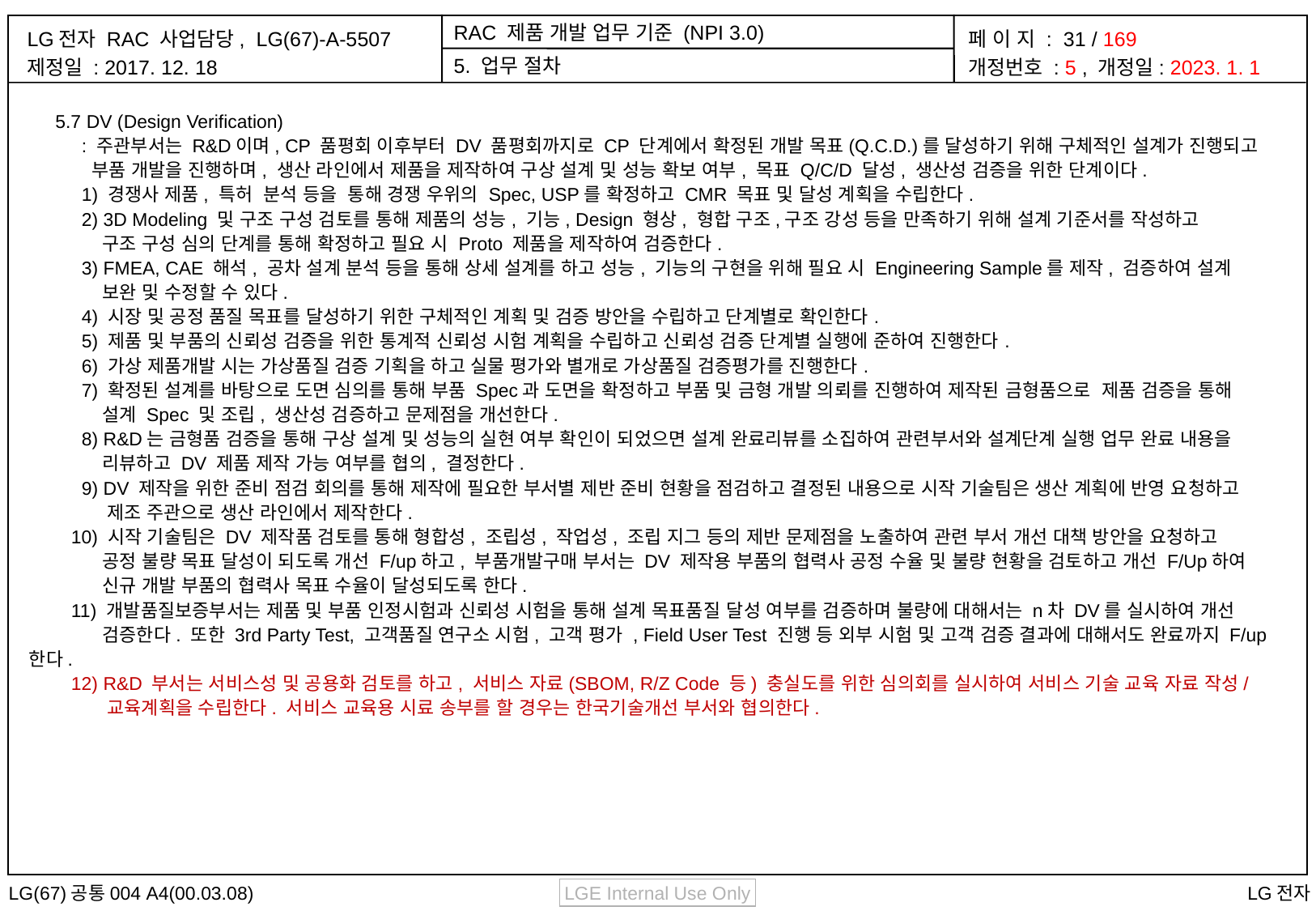

5. 업무 절차
     5.7 DV (Design Verification)
          : 주관부서는 R&D이며, CP 품평회 이후부터 DV 품평회까지로 CP 단계에서 확정된 개발 목표(Q.C.D.)를 달성하기 위해 구체적인 설계가 진행되고
            부품 개발을 진행하며, 생산 라인에서 제품을 제작하여 구상 설계 및 성능 확보 여부, 목표 Q/C/D 달성, 생산성 검증을 위한 단계이다.
          1) 경쟁사 제품, 특허  분석 등을  통해 경쟁 우위의 Spec, USP를 확정하고 CMR 목표 및 달성 계획을 수립한다.
          2) 3D Modeling 및 구조 구성 검토를 통해 제품의 성능, 기능, Design 형상, 형합 구조,구조 강성 등을 만족하기 위해 설계 기준서를 작성하고
              구조 구성 심의 단계를 통해 확정하고 필요 시 Proto 제품을 제작하여 검증한다.
          3) FMEA, CAE 해석, 공차 설계 분석 등을 통해 상세 설계를 하고 성능, 기능의 구현을 위해 필요 시 Engineering Sample를 제작, 검증하여 설계
              보완 및 수정할 수 있다.
          4) 시장 및 공정 품질 목표를 달성하기 위한 구체적인 계획 및 검증 방안을 수립하고 단계별로 확인한다.
          5) 제품 및 부품의 신뢰성 검증을 위한 통계적 신뢰성 시험 계획을 수립하고 신뢰성 검증 단계별 실행에 준하여 진행한다.
          6) 가상 제품개발 시는 가상품질 검증 기획을 하고 실물 평가와 별개로 가상품질 검증평가를 진행한다.
          7) 확정된 설계를 바탕으로 도면 심의를 통해 부품 Spec과 도면을 확정하고 부품 및 금형 개발 의뢰를 진행하여 제작된 금형품으로  제품 검증을 통해
              설계 Spec 및 조립, 생산성 검증하고 문제점을 개선한다.
          8) R&D는 금형품 검증을 통해 구상 설계 및 성능의 실현 여부 확인이 되었으면 설계 완료리뷰를 소집하여 관련부서와 설계단계 실행 업무 완료 내용을
              리뷰하고 DV 제품 제작 가능 여부를 협의, 결정한다.
          9) DV 제작을 위한 준비 점검 회의를 통해 제작에 필요한 부서별 제반 준비 현황을 점검하고 결정된 내용으로 시작 기술팀은 생산 계획에 반영 요청하고
              제조 주관으로 생산 라인에서 제작한다.
        10) 시작 기술팀은 DV 제작품 검토를 통해 형합성, 조립성, 작업성, 조립 지그 등의 제반 문제점을 노출하여 관련 부서 개선 대책 방안을 요청하고
              공정 불량 목표 달성이 되도록 개선 F/up하고, 부품개발구매 부서는 DV 제작용 부품의 협력사 공정 수율 및 불량 현황을 검토하고 개선 F/Up하여
              신규 개발 부품의 협력사 목표 수율이 달성되도록 한다.
        11) 개발품질보증부서는 제품 및 부품 인정시험과 신뢰성 시험을 통해 설계 목표품질 달성 여부를 검증하며 불량에 대해서는 n차 DV를 실시하여 개선
              검증한다. 또한 3rd Party Test, 고객품질 연구소 시험, 고객 평가 , Field User Test 진행 등 외부 시험 및 고객 검증 결과에 대해서도 완료까지 F/up한다.
        12) R&D 부서는 서비스성 및 공용화 검토를 하고, 서비스 자료(SBOM, R/Z Code 등) 충실도를 위한 심의회를 실시하여 서비스 기술 교육 자료 작성/
              교육계획을 수립한다. 서비스 교육용 시료 송부를 할 경우는 한국기술개선 부서와 협의한다.